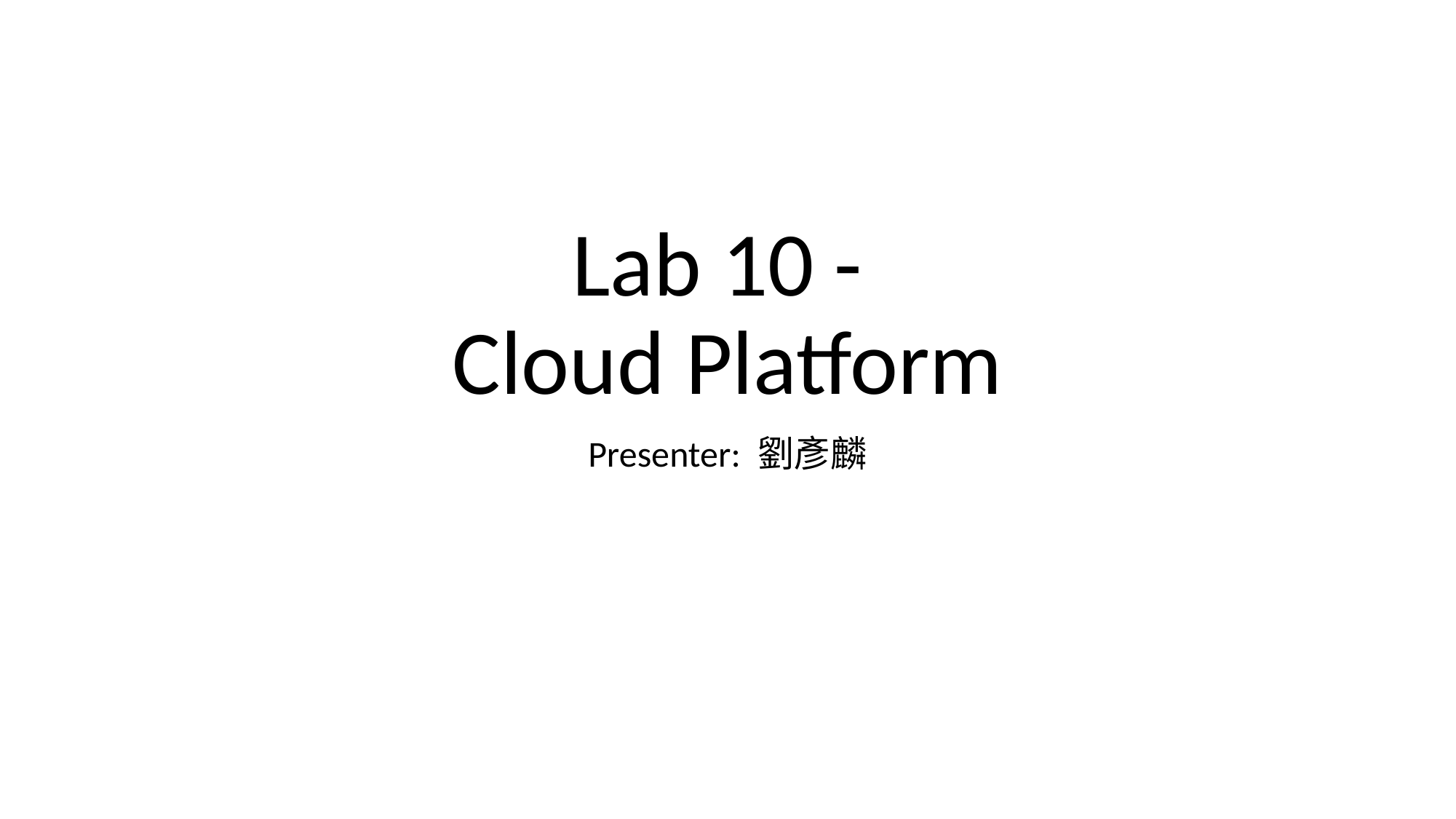

# Lab 10 - Cloud Platform
Presenter: 劉彥麟